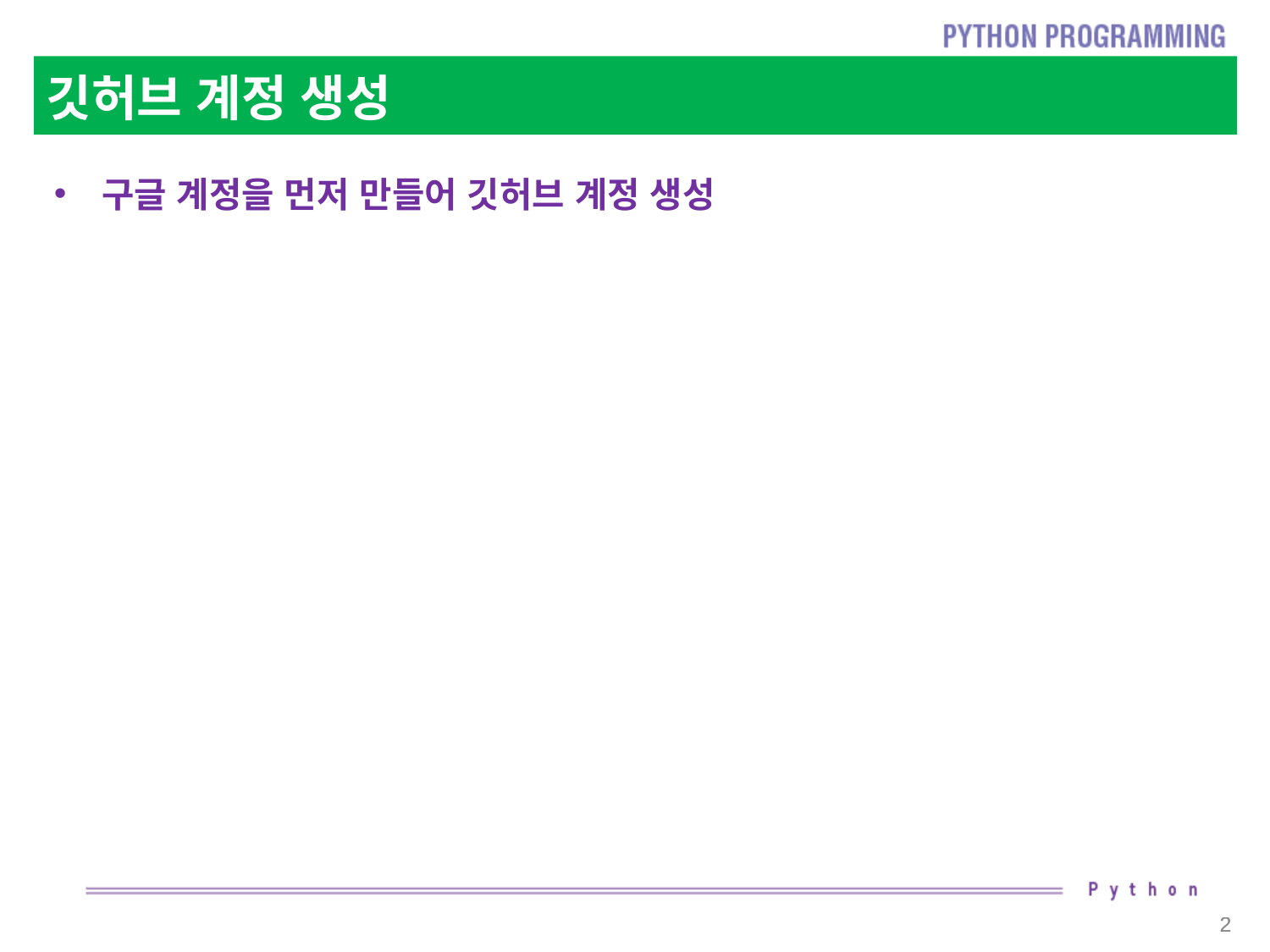

# 깃허브 계정 생성
구글 계정을 먼저 만들어 깃허브 계정 생성

2